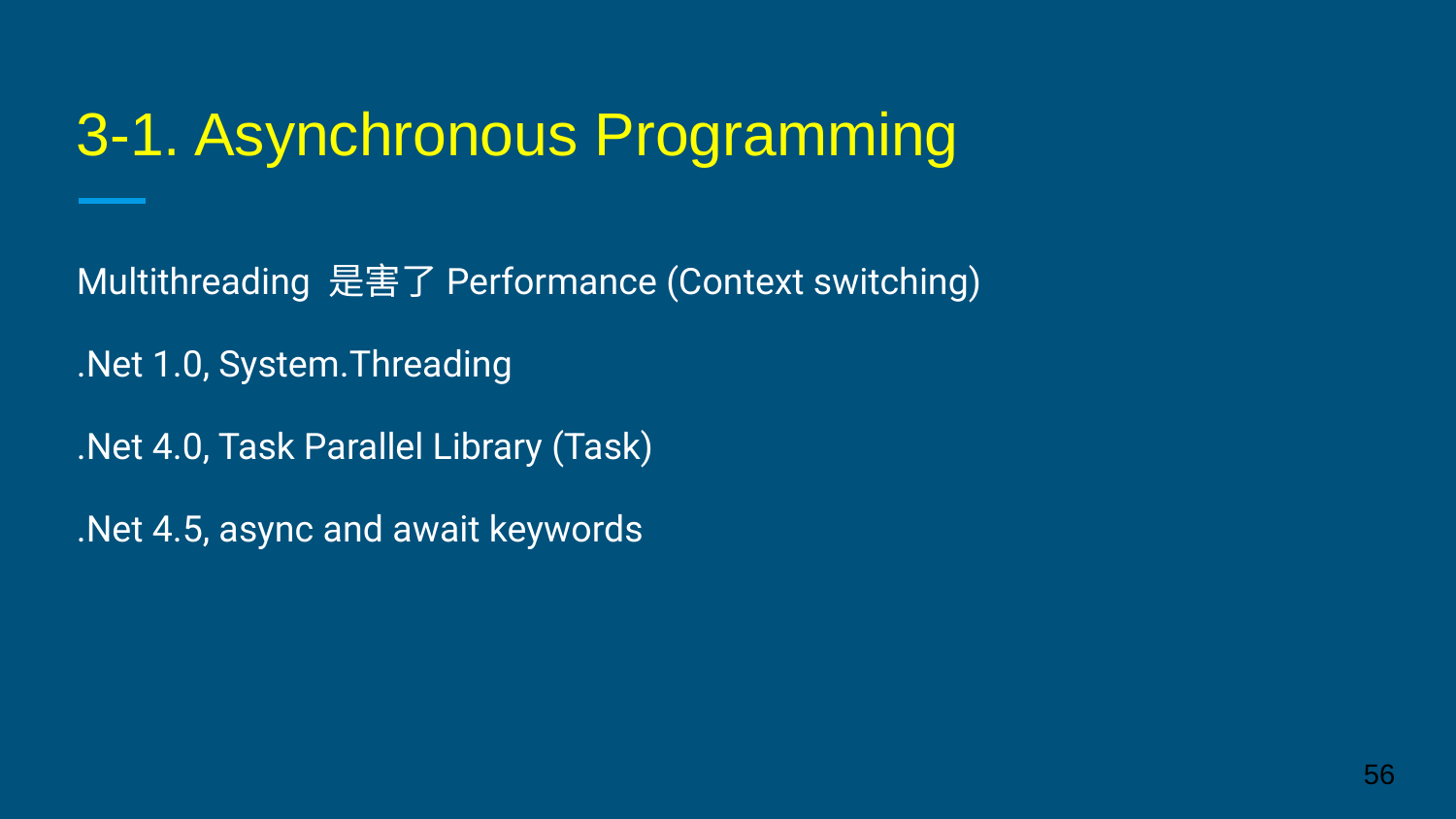

# 3-1. Asynchronous Programming
Multithreading 是害了Performance (Context switching)
.Net 1.0, System.Threading
.Net 4.0, Task Parallel Library (Task)
.Net 4.5, async and await keywords
56